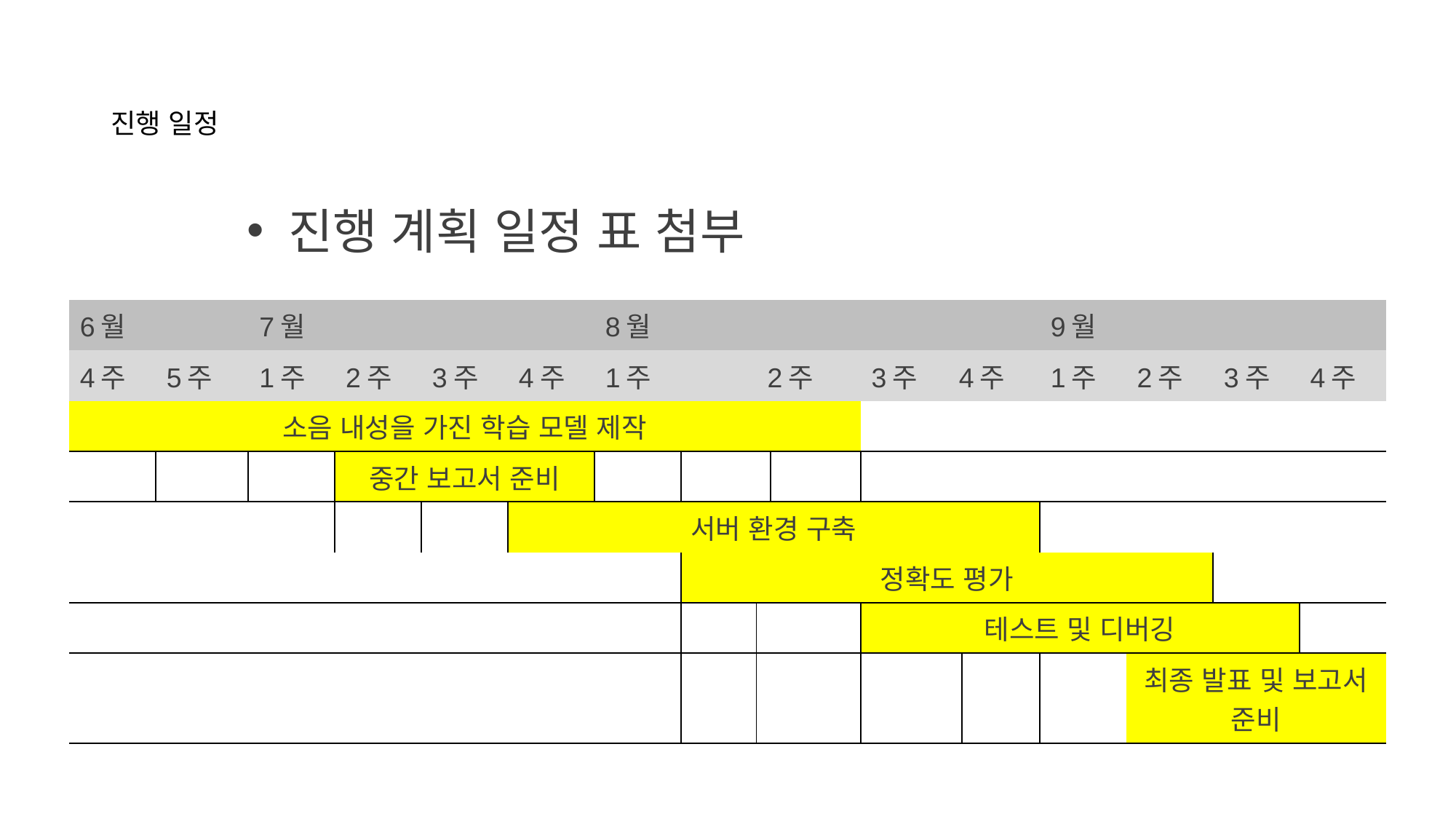

# 진행 일정
진행 계획 일정 표 첨부
| 6월 |  | 7월 |  |  |  | 8월 |  |  |  |  |  |  | 9월 |  |  |  |
| --- | --- | --- | --- | --- | --- | --- | --- | --- | --- | --- | --- | --- | --- | --- | --- | --- |
| 4주 | 5주 | 1주 | 2주 | 3주 | 4주 | 1주 |  | 2주 |  | 3주 | 4주 |  | 1주 | 2주 | 3주 | 4주 |
| 소음 내성을 가진 학습 모델 제작 |  |  |  |  |  |  |  |  |  |  |  |  |  |  |  |  |
|  |  |  | 중간 보고서 준비 |  |  |  |  |  |  |  |  |  |  |  |  |  |
|  |  |  |  |  | 서버 환경 구축 |  |  |  |  |  |  |  |  |  |  |  |
|  |  |  |  |  |  |  | 정확도 평가 |  |  |  |  |  |  |  |  |  |
|  |  |  |  |  |  |  |  |  |  | 테스트 및 디버깅 |  |  |  |  |  |  |
|  |  |  |  |  |  |  |  |  |  |  |  |  |  | 최종 발표 및 보고서 준비 |  |  |